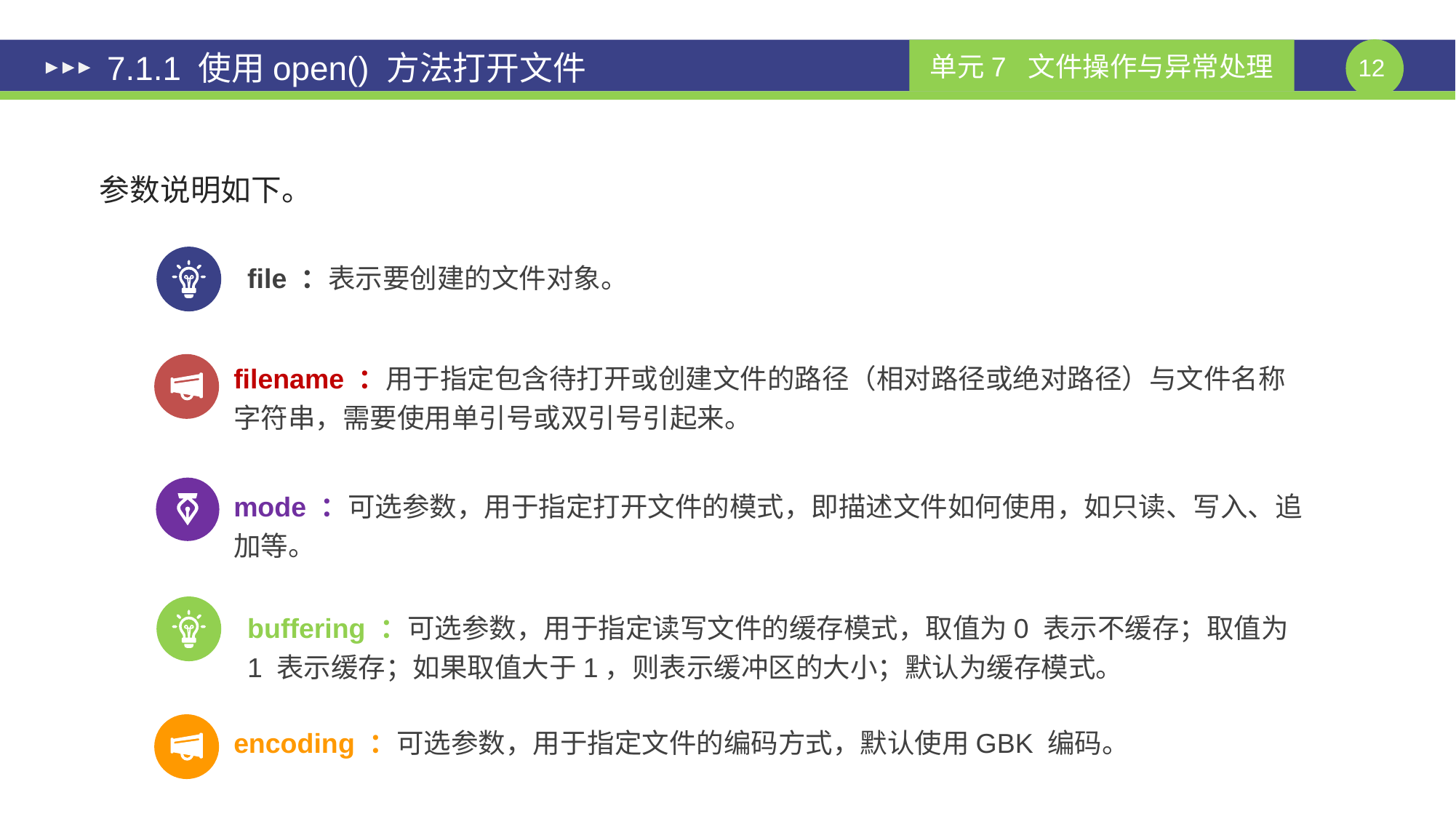

# 7.1.1 使用open() 方法打开文件
参数说明如下。

file ：表示要创建的文件对象。
filename ：用于指定包含待打开或创建文件的路径（相对路径或绝对路径）与文件名称字符串，需要使用单引号或双引号引起来。

mode ：可选参数，用于指定打开文件的模式，即描述文件如何使用，如只读、写入、追加等。

buffering ：可选参数，用于指定读写文件的缓存模式，取值为0 表示不缓存；取值为1 表示缓存；如果取值大于1，则表示缓冲区的大小；默认为缓存模式。

encoding ：可选参数，用于指定文件的编码方式，默认使用GBK 编码。